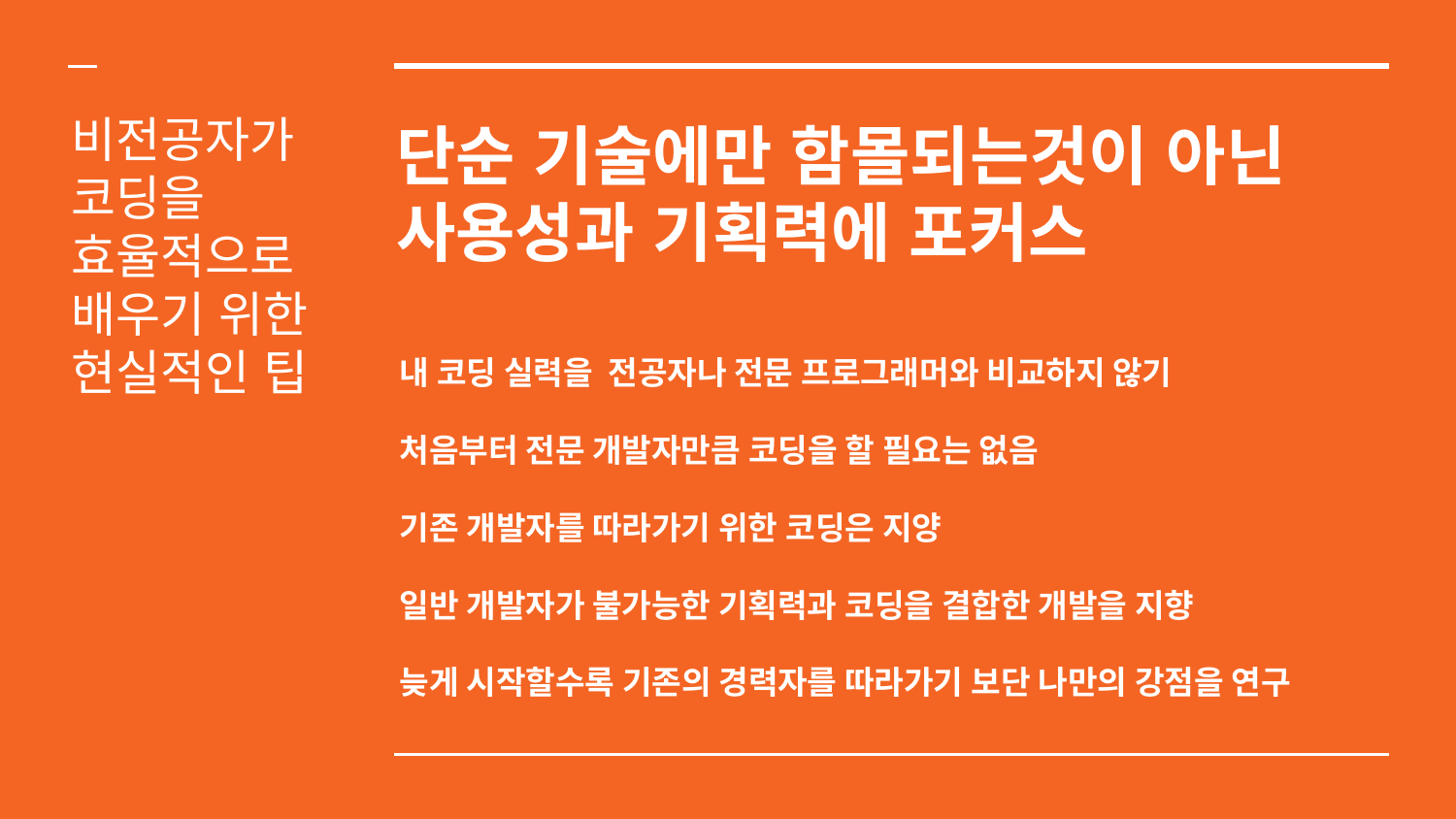

# 단순 기술에만 함몰되는것이 아닌 사용성과 기획력에 포커스
비전공자가
코딩을
효율적으로
배우기 위한 현실적인 팁
내 코딩 실력을  전공자나 전문 프로그래머와 비교하지 않기

처음부터 전문 개발자만큼 코딩을 할 필요는 없음

기존 개발자를 따라가기 위한 코딩은 지양

일반 개발자가 불가능한 기획력과 코딩을 결합한 개발을 지향

늦게 시작할수록 기존의 경력자를 따라가기 보단 나만의 강점을 연구